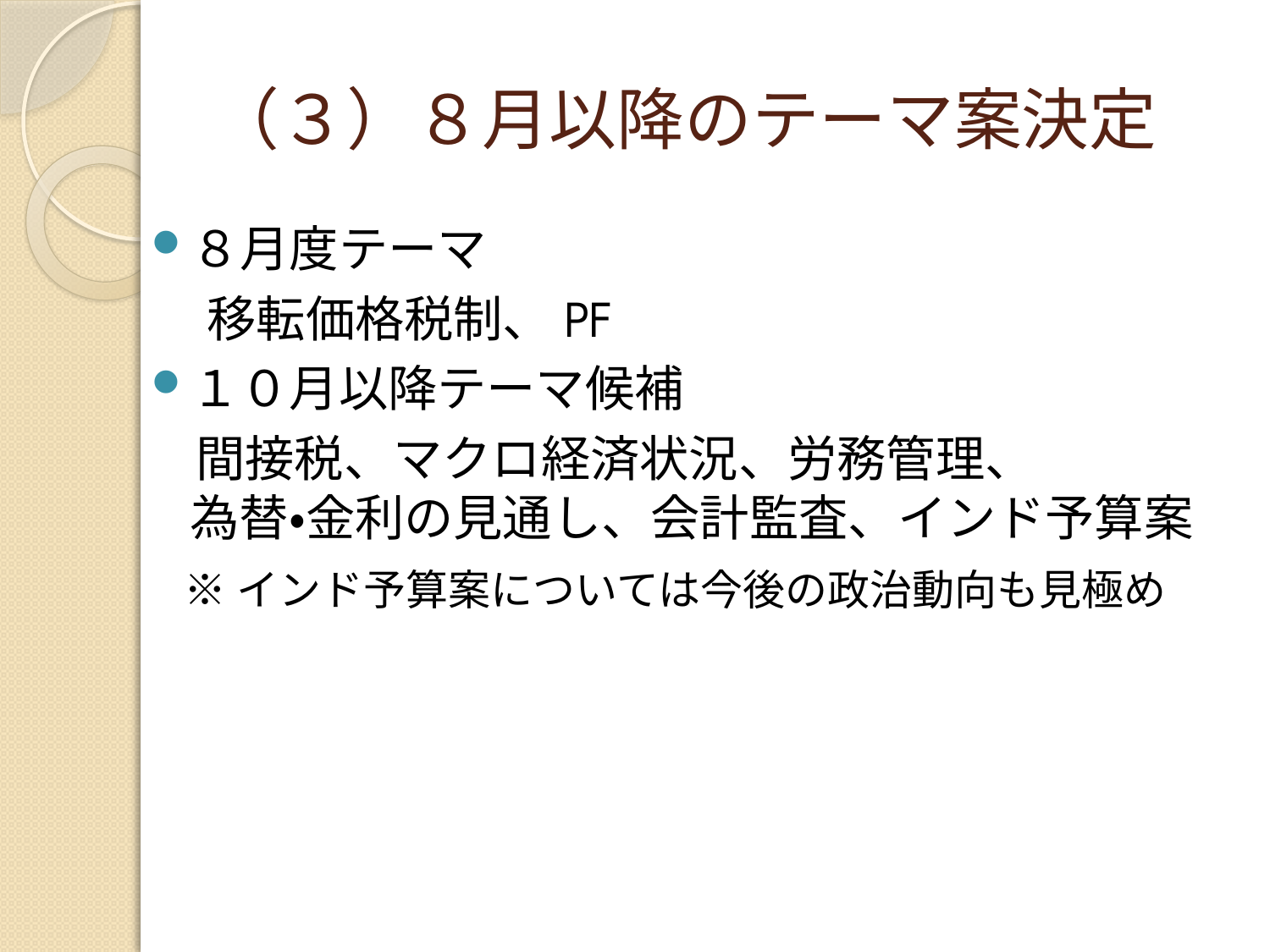

# （３）８月以降のテーマ案決定
８月度テーマ
    移転価格税制、PF
１０月以降テーマ候補
   間接税、マクロ経済状況、労務管理、
為替・金利の見通し、会計監査、インド予算案
   ※インド予算案については今後の政治動向も見極め